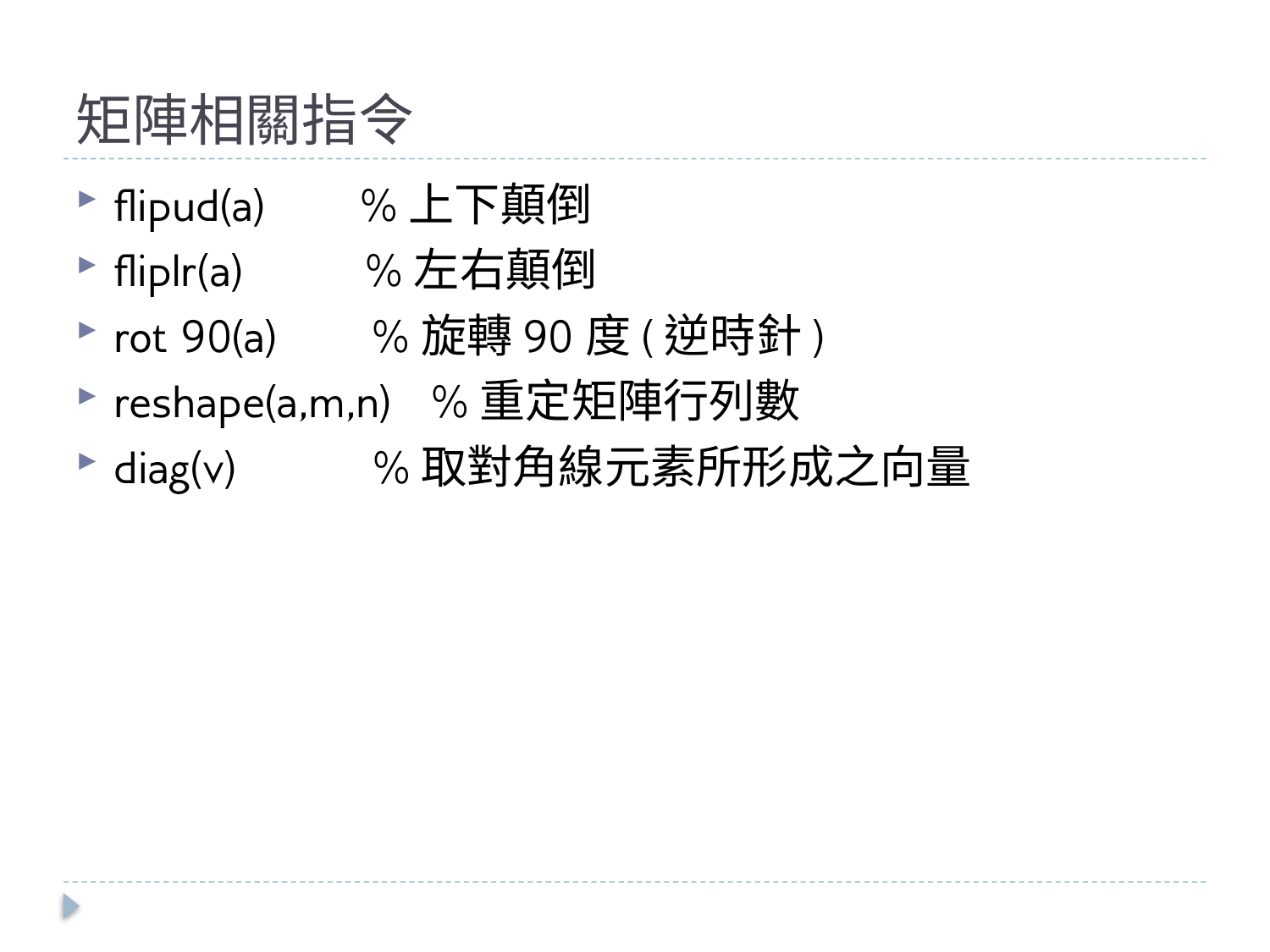

# 矩陣相關指令
flipud(a)       %上下顛倒
fliplr(a)         %左右顛倒
rot 90(a)       %旋轉90度(逆時針)
reshape(a,m,n)   %重定矩陣行列數
diag(v)          %取對角線元素所形成之向量